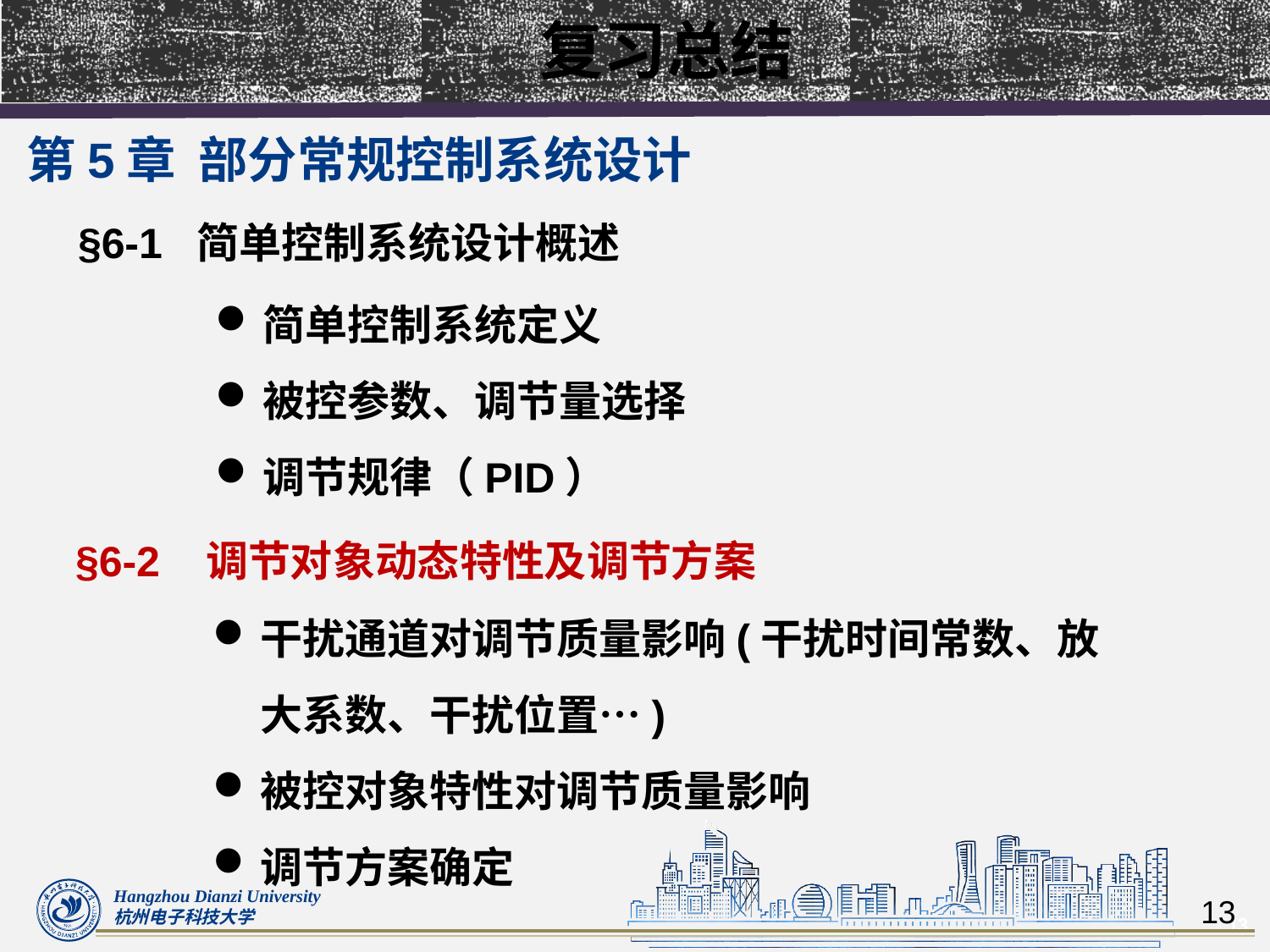

复习总结
第5章  部分常规控制系统设计
§6-1  简单控制系统设计概述
简单控制系统定义
被控参数、调节量选择
调节规律（PID）
§6-2   调节对象动态特性及调节方案
干扰通道对调节质量影响(干扰时间常数、放大系数、干扰位置…)
被控对象特性对调节质量影响
调节方案确定
13